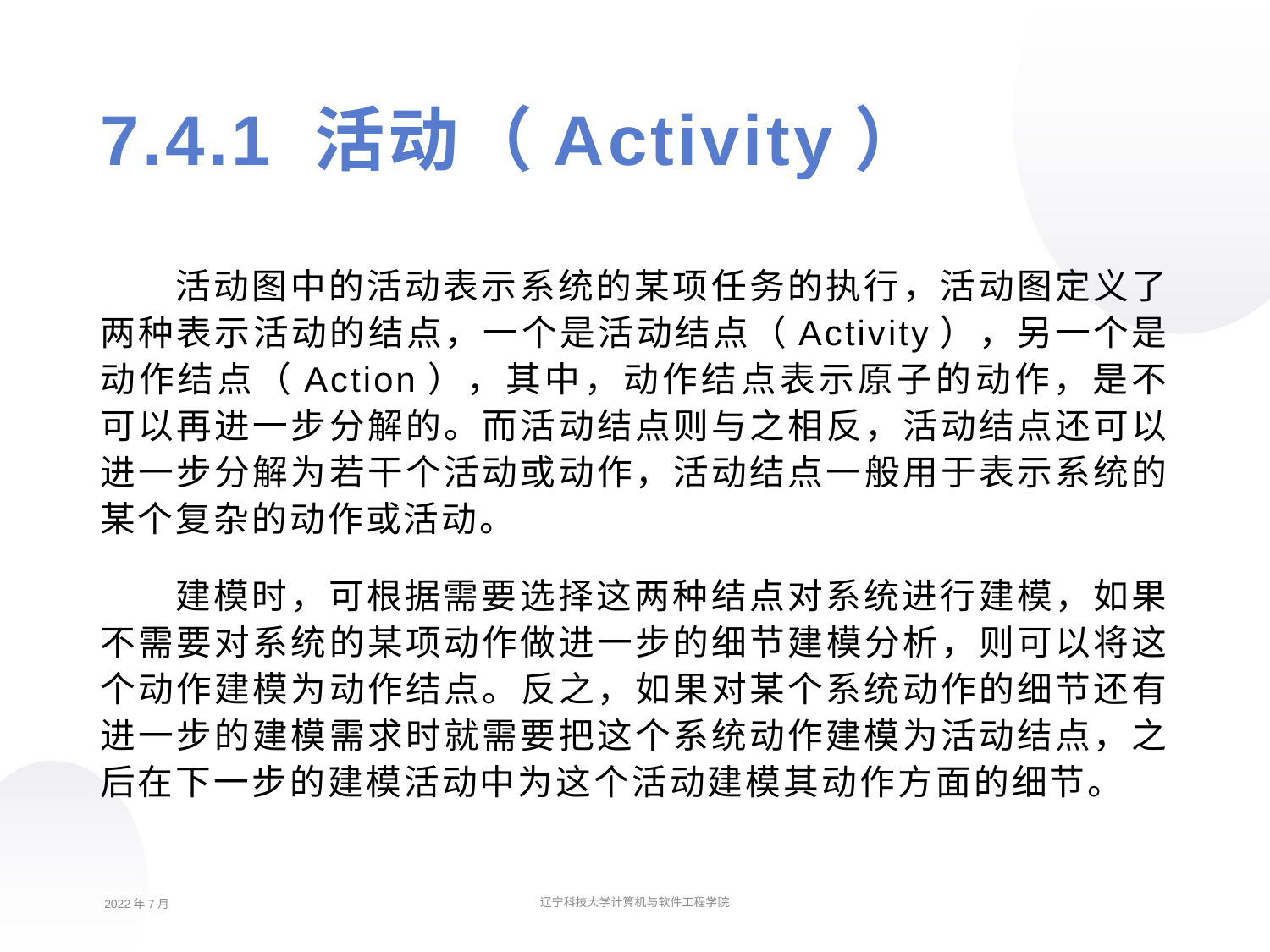

7.4.1 活动（Activity）
活动图中的活动表示系统的某项任务的执行，活动图定义了两种表示活动的结点，一个是活动结点（Activity），另一个是动作结点（Action），其中，动作结点表示原子的动作，是不可以再进一步分解的。而活动结点则与之相反，活动结点还可以进一步分解为若干个活动或动作，活动结点一般用于表示系统的某个复杂的动作或活动。
建模时，可根据需要选择这两种结点对系统进行建模，如果不需要对系统的某项动作做进一步的细节建模分析，则可以将这个动作建模为动作结点。反之，如果对某个系统动作的细节还有进一步的建模需求时就需要把这个系统动作建模为活动结点，之后在下一步的建模活动中为这个活动建模其动作方面的细节。

2022年7月
辽宁科技大学计算机与软件工程学院
89